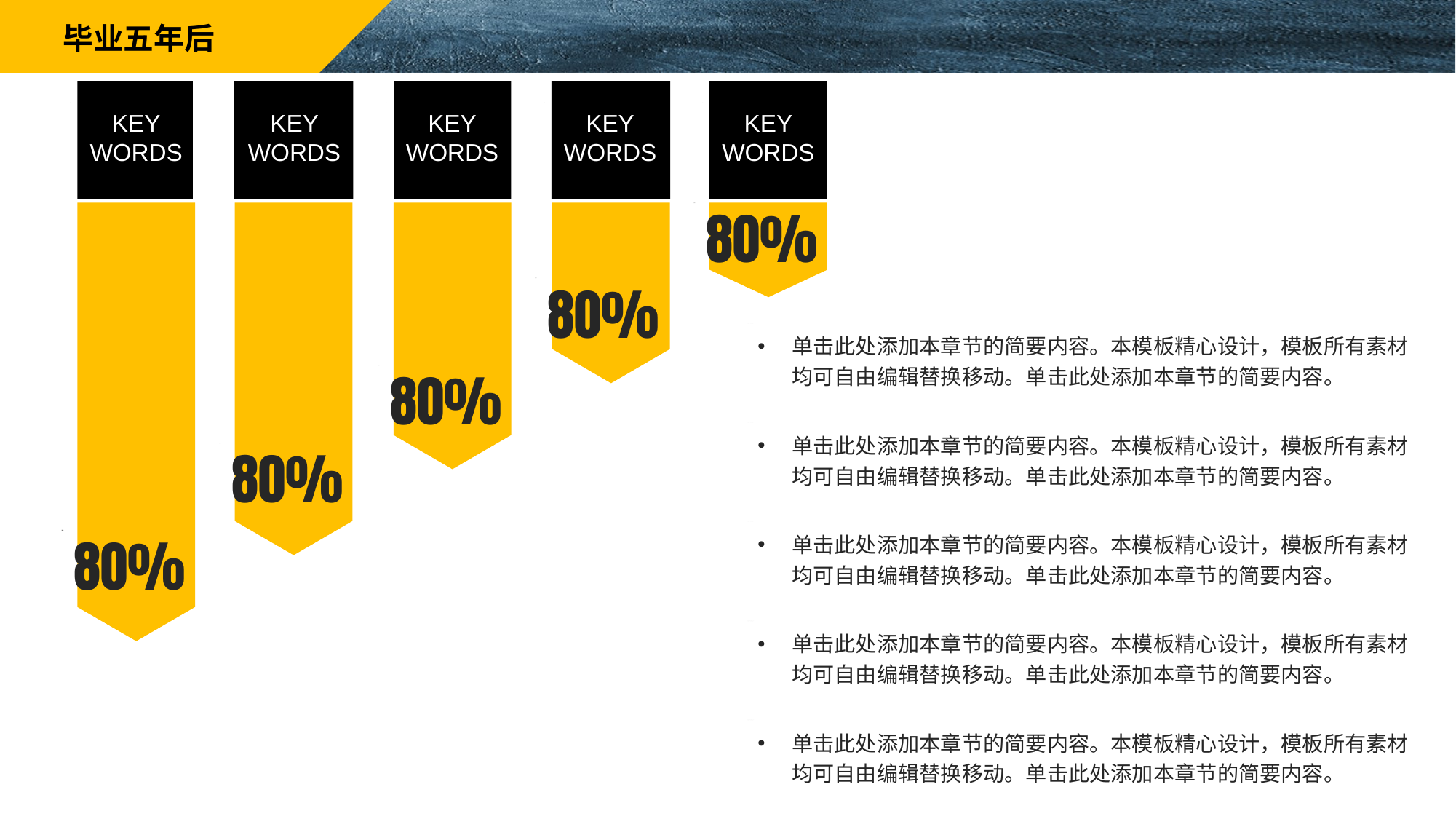

毕业五年后

KEY
WORDS
KEY
WORDS
KEY
WORDS
KEY
WORDS
KEY
WORDS

80%

80%

单击此处添加本章节的简要内容。本模板精心设计，模板所有素材均可自由编辑替换移动。单击此处添加本章节的简要内容。

80%
单击此处添加本章节的简要内容。本模板精心设计，模板所有素材均可自由编辑替换移动。单击此处添加本章节的简要内容。
80%
单击此处添加本章节的简要内容。本模板精心设计，模板所有素材均可自由编辑替换移动。单击此处添加本章节的简要内容。
80%
单击此处添加本章节的简要内容。本模板精心设计，模板所有素材均可自由编辑替换移动。单击此处添加本章节的简要内容。
单击此处添加本章节的简要内容。本模板精心设计，模板所有素材均可自由编辑替换移动。单击此处添加本章节的简要内容。